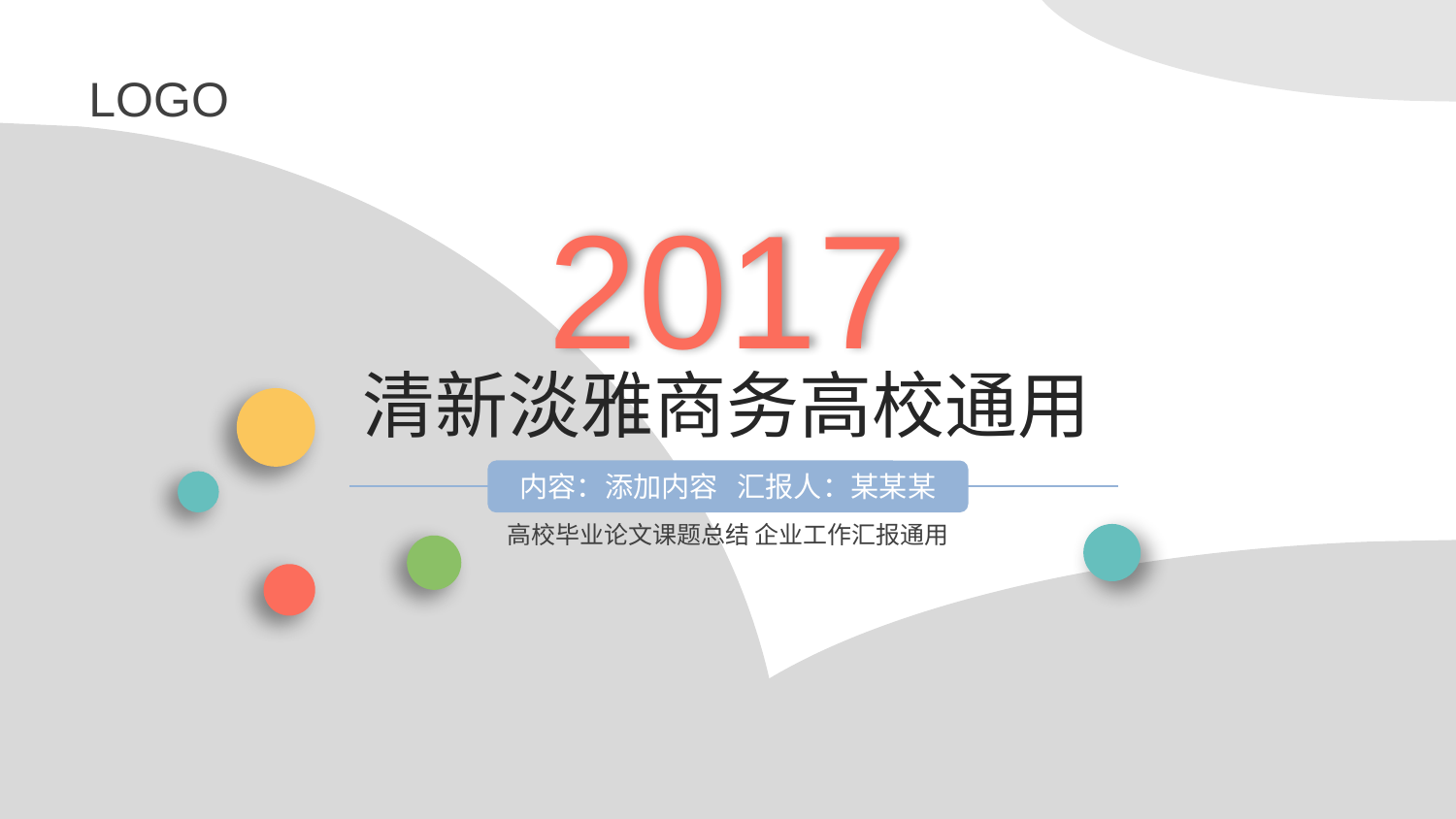

LOGO

2017
清新淡雅商务高校通用

内容：添加内容   汇报人：某某某

高校毕业论文课题总结 企业工作汇报通用